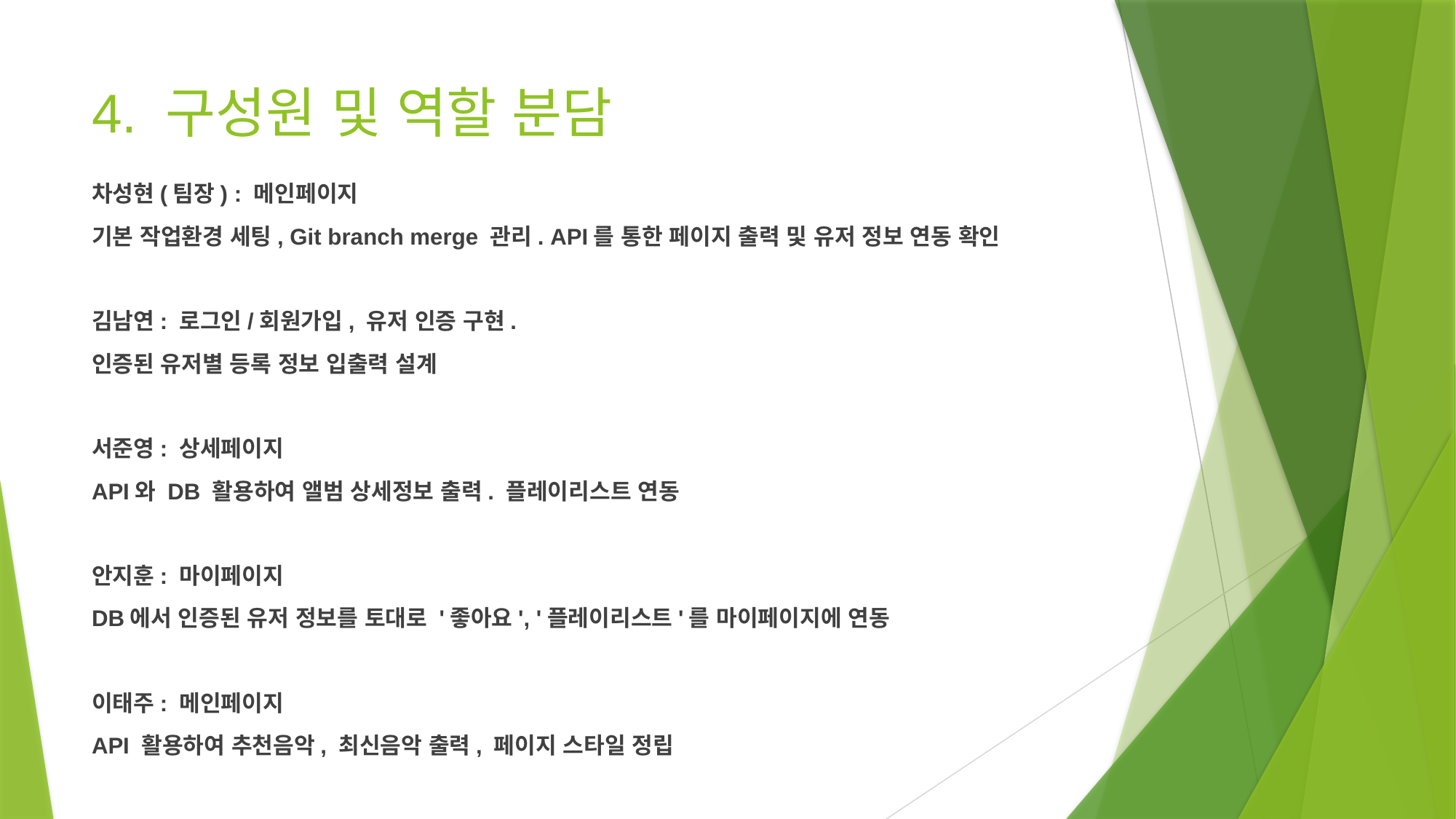

# 4. 구성원 및 역할 분담
차성현(팀장) : 메인페이지
기본 작업환경 세팅, Git branch merge 관리. API를 통한 페이지 출력 및 유저 정보 연동 확인

김남연: 로그인/회원가입, 유저 인증 구현.
인증된 유저별 등록 정보 입출력 설계

서준영: 상세페이지
API와 DB 활용하여 앨범 상세정보 출력. 플레이리스트 연동

안지훈: 마이페이지
DB에서 인증된 유저 정보를 토대로 '좋아요', '플레이리스트'를 마이페이지에 연동

이태주: 메인페이지
API 활용하여 추천음악, 최신음악 출력, 페이지 스타일 정립